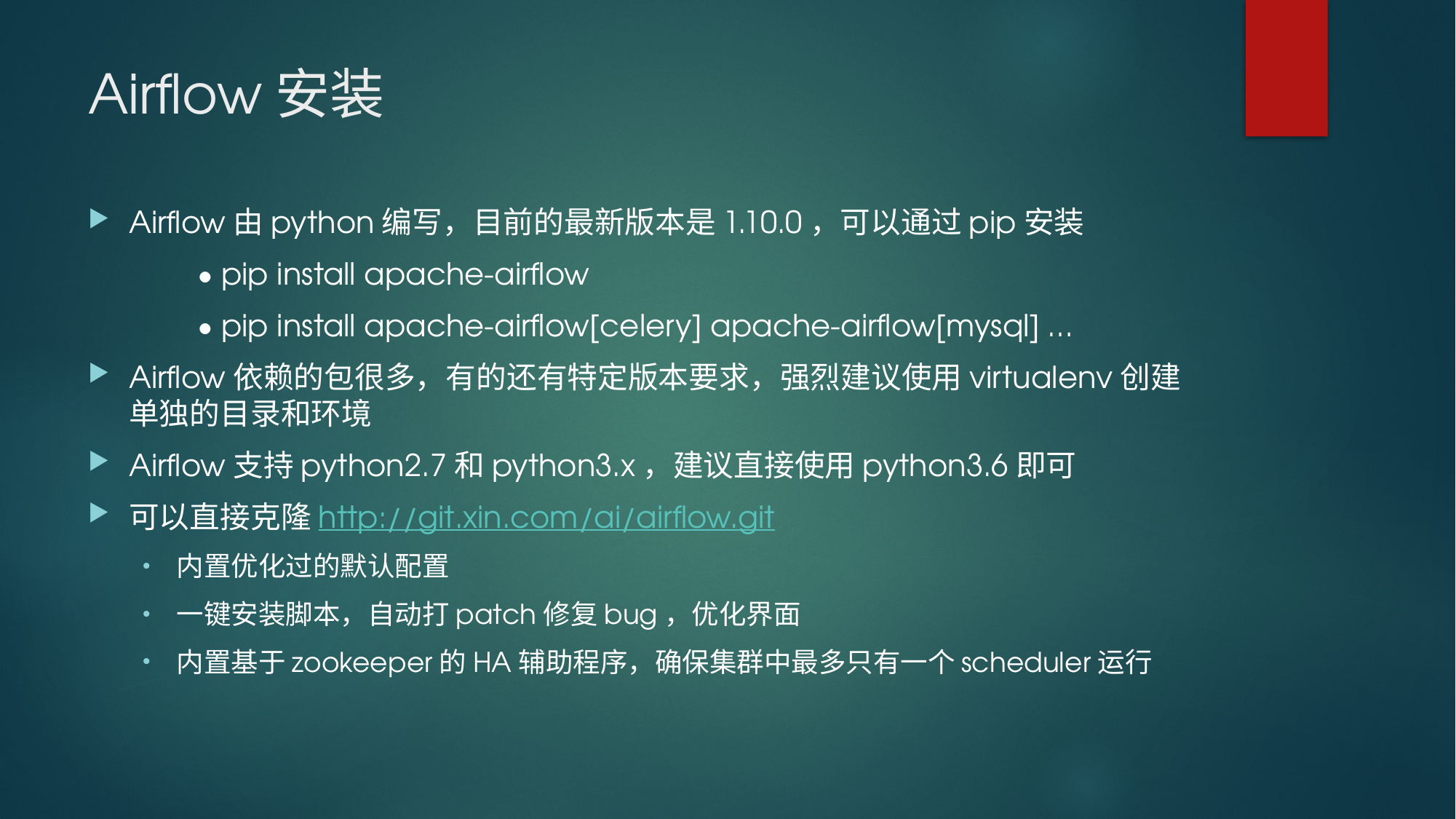

# Airflow安装

Airflow由python编写，目前的最新版本是1.10.0，可以通过pip安装
	• pip install apache-airflow
	• pip install apache-airflow[celery] apache-airflow[mysql] …
Airflow依赖的包很多，有的还有特定版本要求，强烈建议使用virtualenv创建单独的目录和环境
Airflow支持python2.7和python3.x，建议直接使用python3.6即可
可以直接克隆http://git.xin.com/ai/airflow.git
内置优化过的默认配置
一键安装脚本，自动打patch修复bug，优化界面
内置基于zookeeper的HA辅助程序，确保集群中最多只有一个scheduler运行